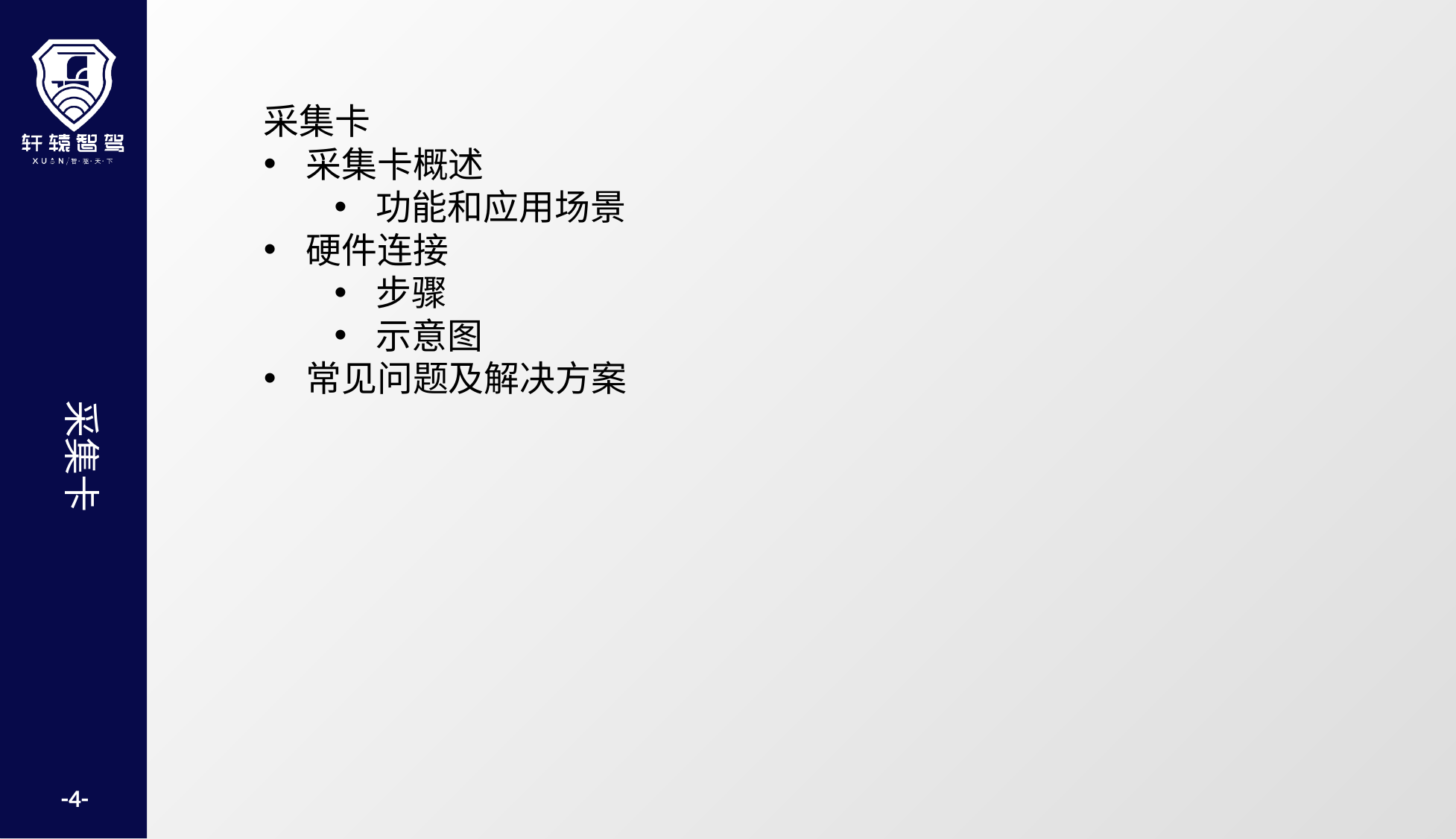

采集卡
采集卡概述
功能和应用场景
硬件连接
步骤
示意图
常见问题及解决方案
采集卡